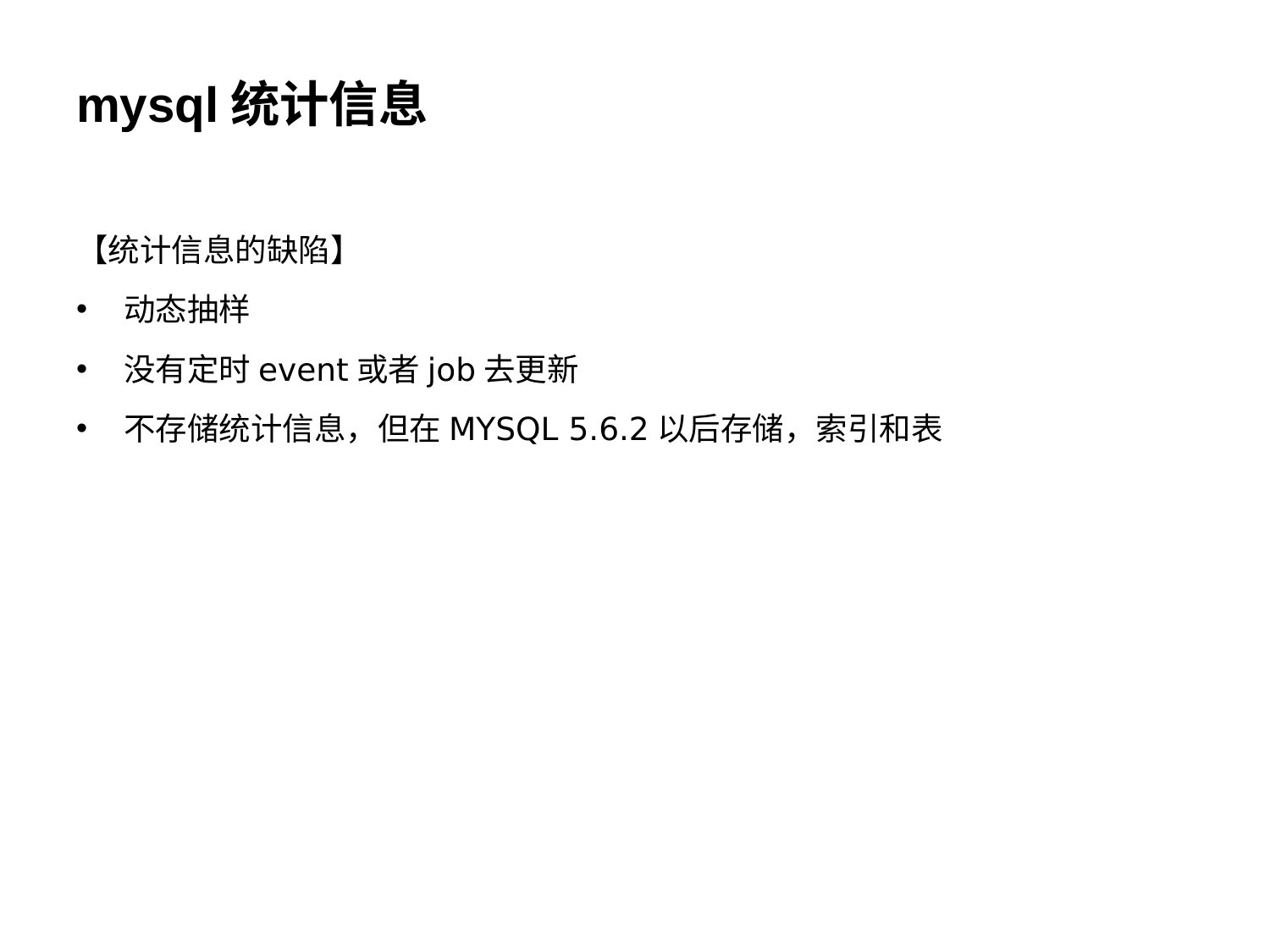

# mysql统计信息
【统计信息的缺陷】
动态抽样
没有定时event或者job去更新
不存储统计信息，但在MYSQL 5.6.2以后存储，索引和表